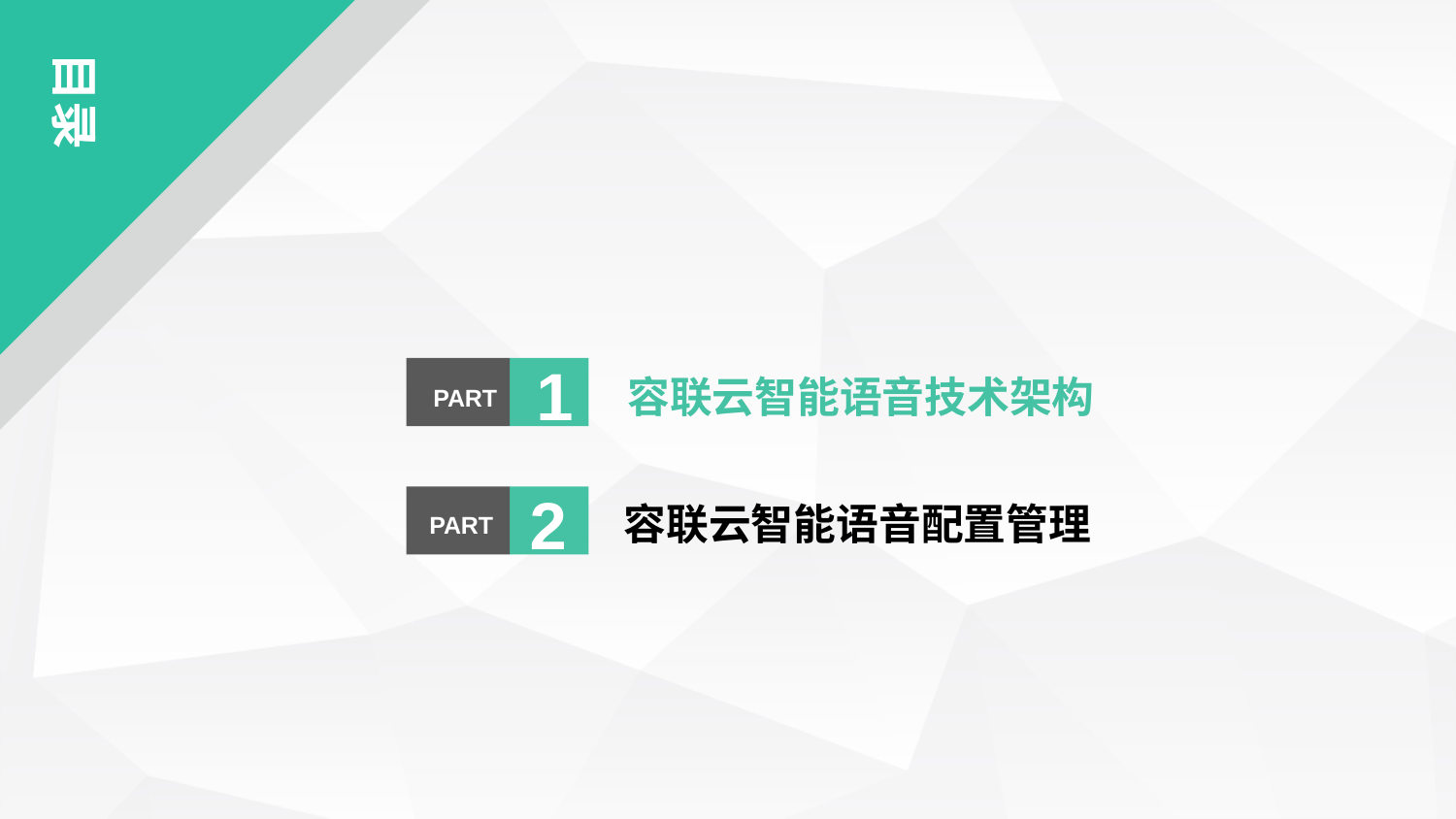

目录
1

PART
容联云智能语音技术架构
2

容联云智能语音配置管理
PART